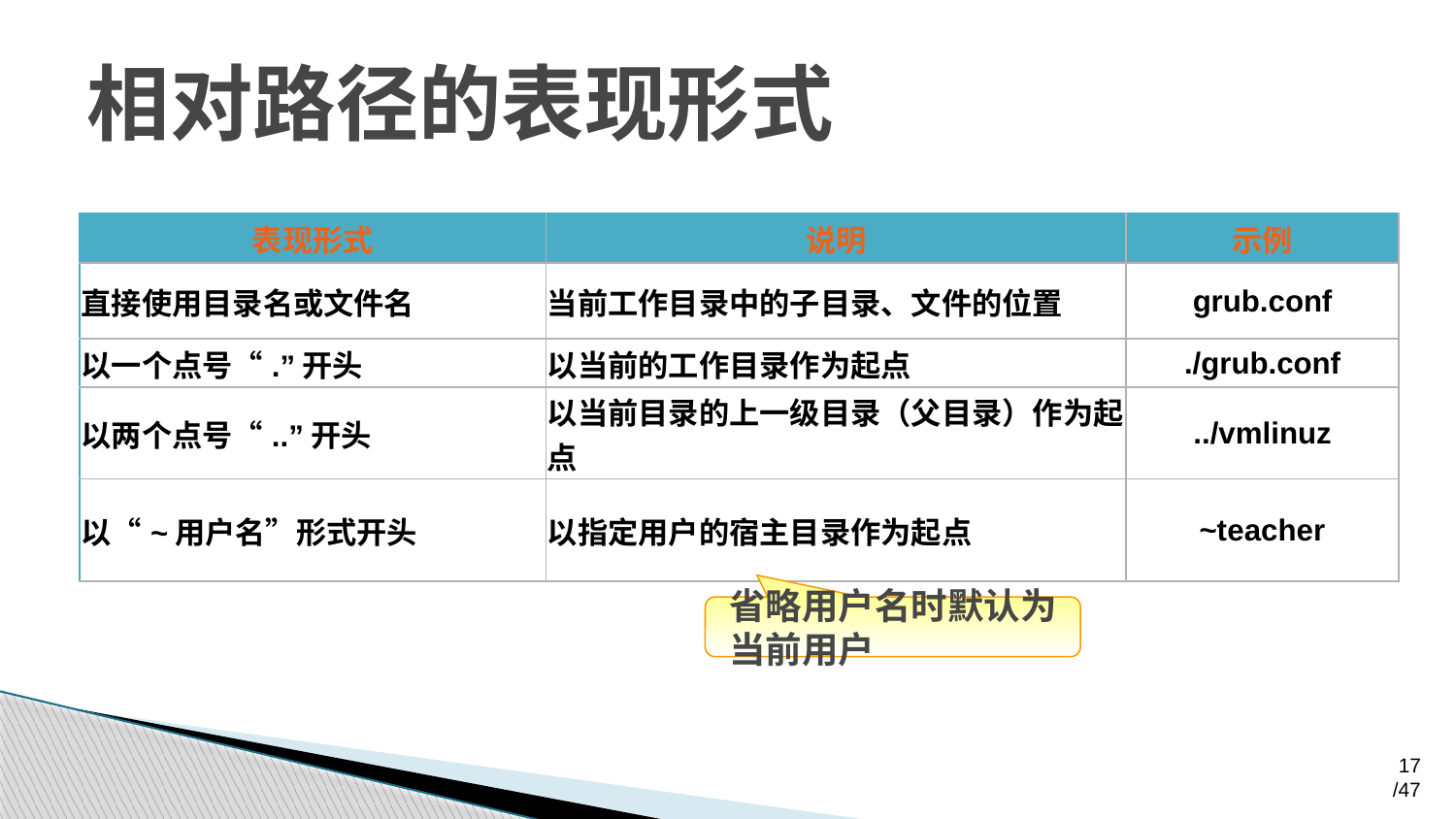

# 相对路径的表现形式
| 表现形式 | 说明 | 示例 |
| --- | --- | --- |
| 直接使用目录名或文件名 | 当前工作目录中的子目录、文件的位置 | grub.conf |
| 以一个点号“.”开头 | 以当前的工作目录作为起点 | ./grub.conf |
| 以两个点号“..”开头 | 以当前目录的上一级目录（父目录）作为起点 | ../vmlinuz |
| 以“~用户名”形式开头 | 以指定用户的宿主目录作为起点 | ~teacher |
省略用户名时默认为当前用户
17/47